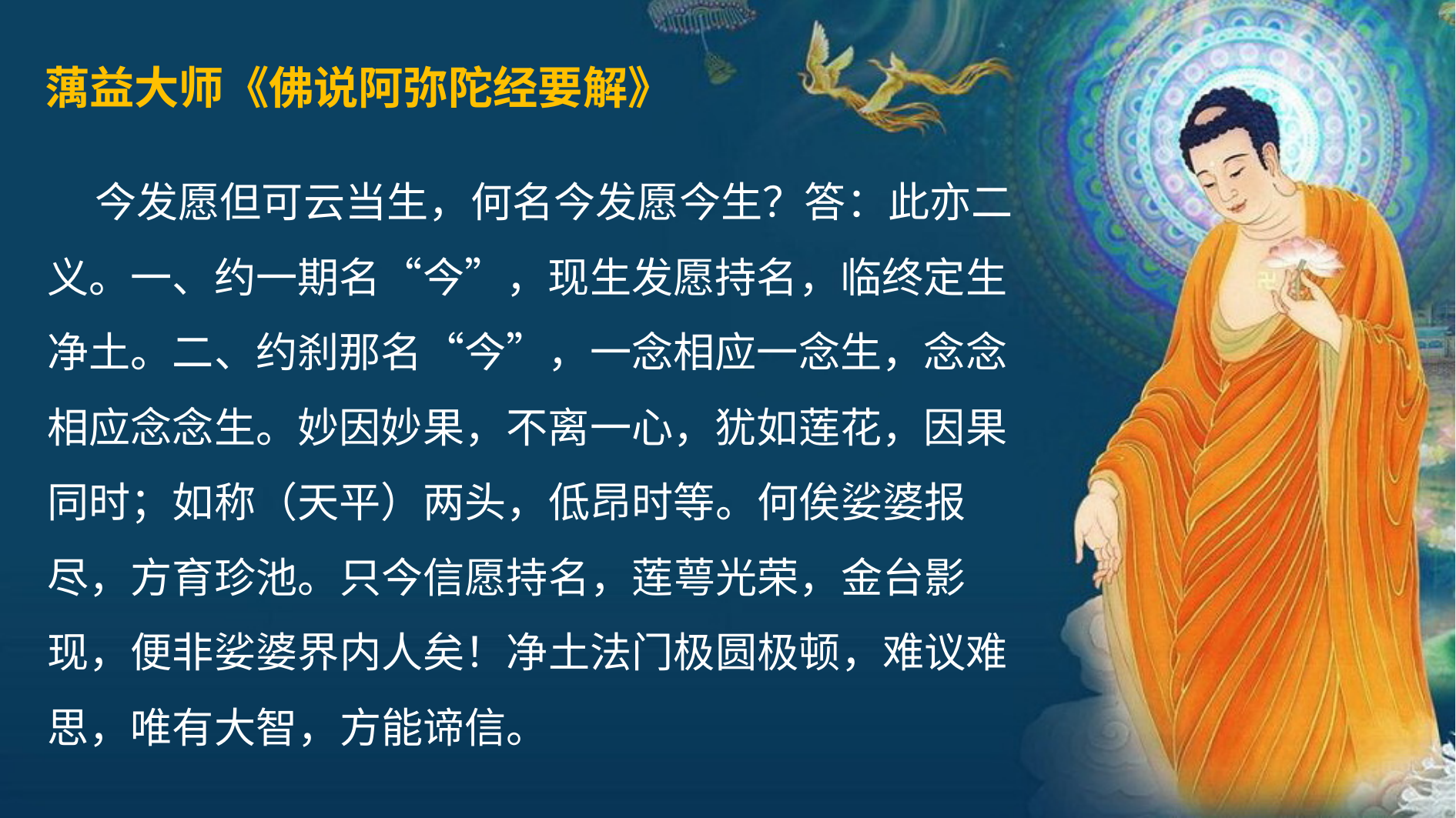

蕅益大师《佛说阿弥陀经要解》
    今发愿但可云当生，何名今发愿今生？答：此亦二义。一、约一期名“今”，现生发愿持名，临终定生净土。二、约刹那名“今”，一念相应一念生，念念相应念念生。妙因妙果，不离一心，犹如莲花，因果同时；如称（天平）两头，低昂时等。何俟娑婆报尽，方育珍池。只今信愿持名，莲萼光荣，金台影现，便非娑婆界内人矣！净土法门极圆极顿，难议难思，唯有大智，方能谛信。